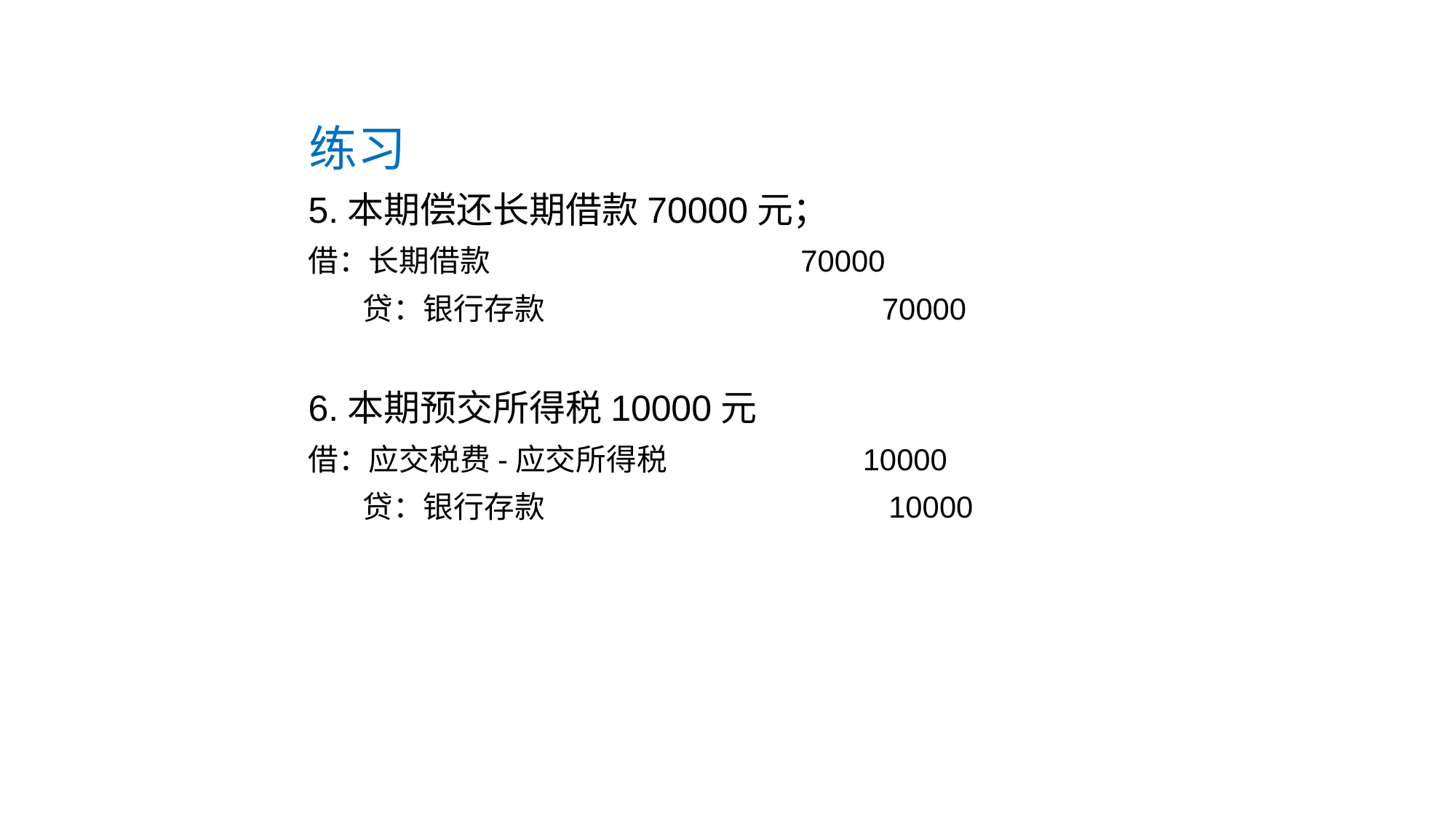

# 练习
5.本期偿还长期借款70000元；
借：长期借款                                             70000
       贷：银行存款                                                 70000

6.本期预交所得税10000元
借：应交税费-应交所得税                            10000
       贷：银行存款                                                  10000